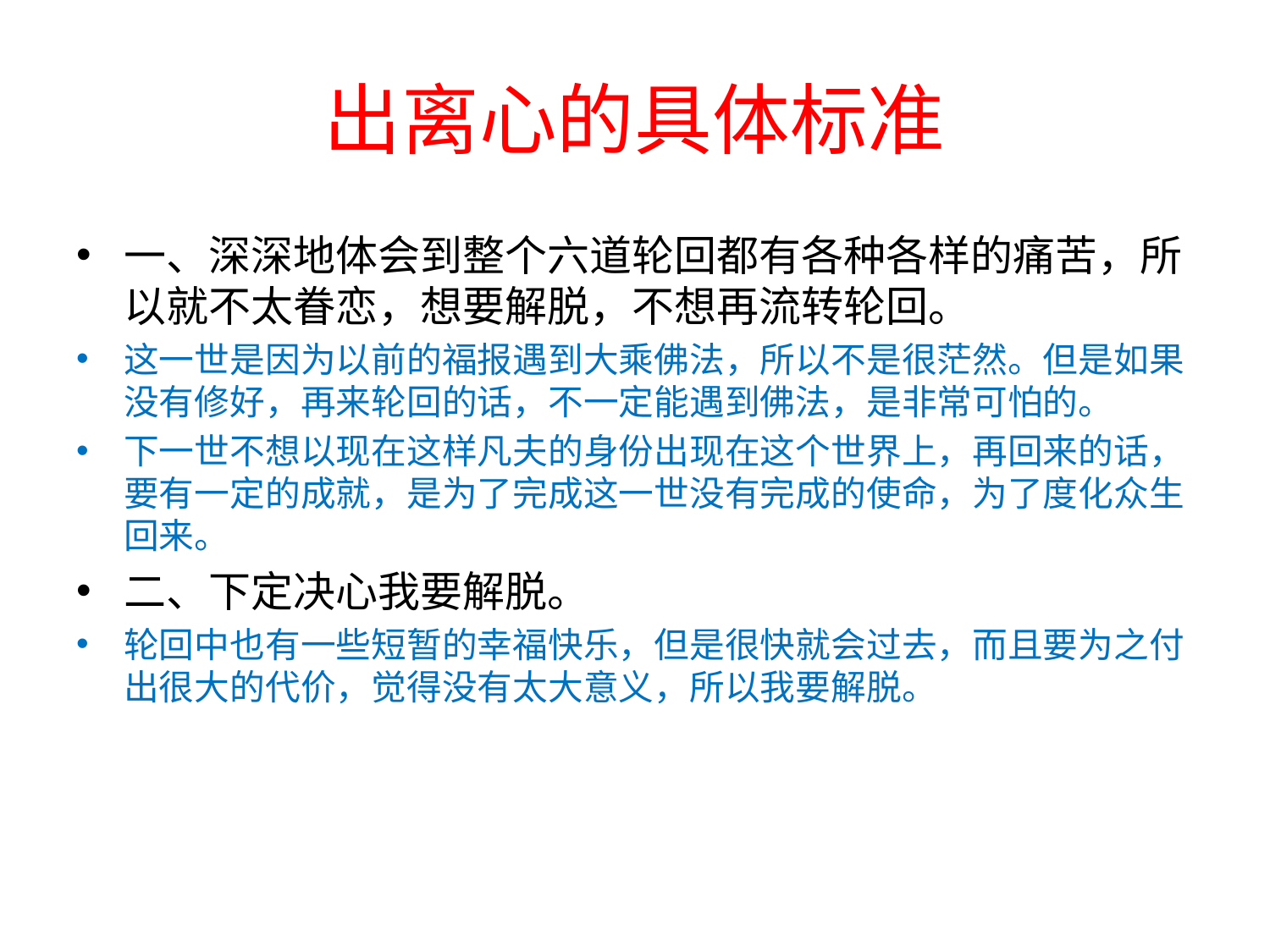

# 出离心的具体标准
一、深深地体会到整个六道轮回都有各种各样的痛苦，所以就不太眷恋，想要解脱，不想再流转轮回。
这一世是因为以前的福报遇到大乘佛法，所以不是很茫然。但是如果没有修好，再来轮回的话，不一定能遇到佛法，是非常可怕的。
下一世不想以现在这样凡夫的身份出现在这个世界上，再回来的话，要有一定的成就，是为了完成这一世没有完成的使命，为了度化众生回来。
二、下定决心我要解脱。
轮回中也有一些短暂的幸福快乐，但是很快就会过去，而且要为之付出很大的代价，觉得没有太大意义，所以我要解脱。